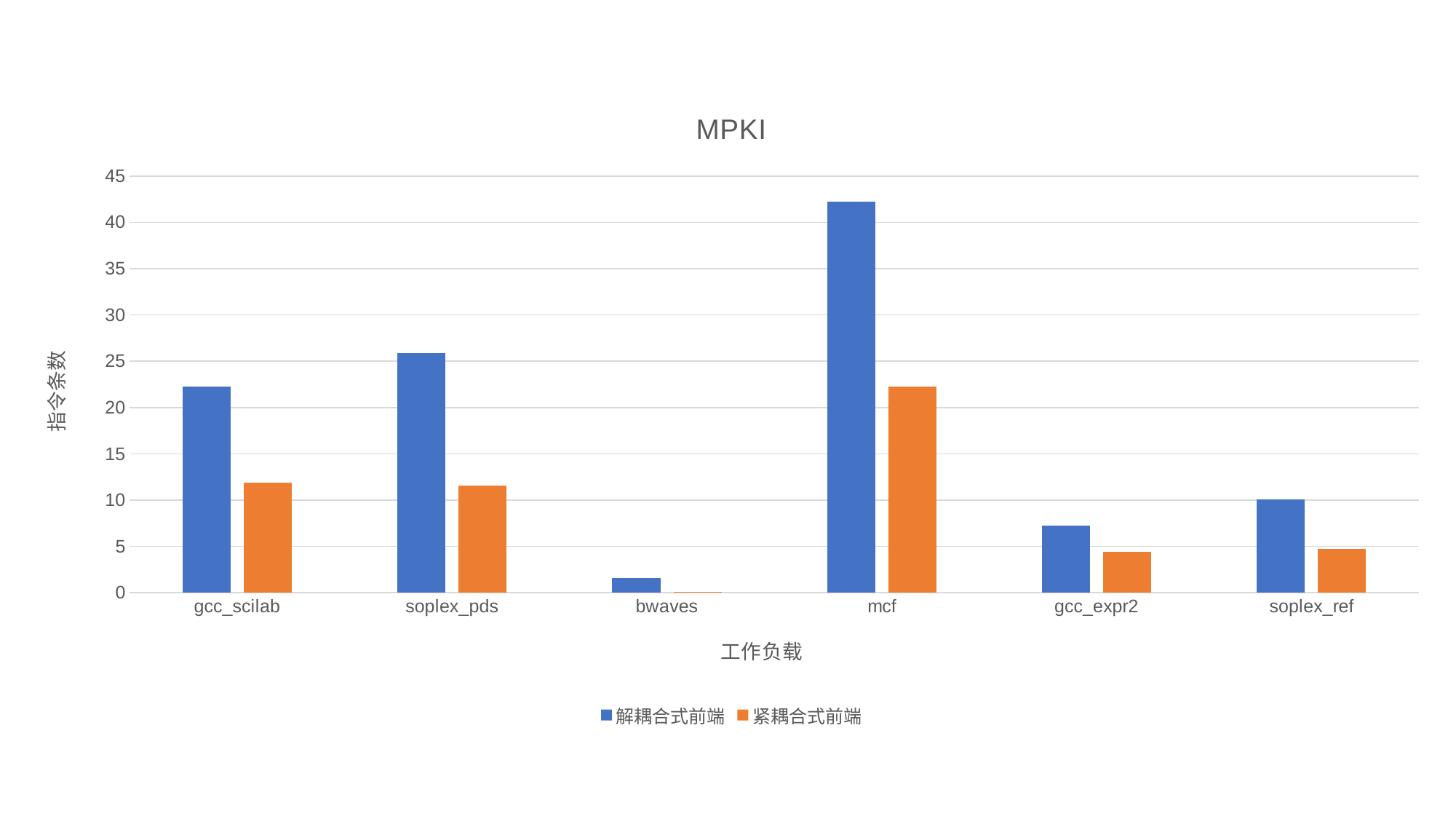

### Chart: MPKI

| Category | 解耦合式前端 | 紧耦合式前端 |
|---|---|---|
| gcc_scilab | 22.292938 | 11.908466 |
| soplex_pds | 25.863739 | 11.544846 |
| bwaves | 1.6129999 | 0.096999995 |
| mcf | 42.272747 | 22.301706 |
| gcc_expr2 | 7.2543554 | 4.416645 |
| soplex_ref | 10.061024 | 4.712293 |